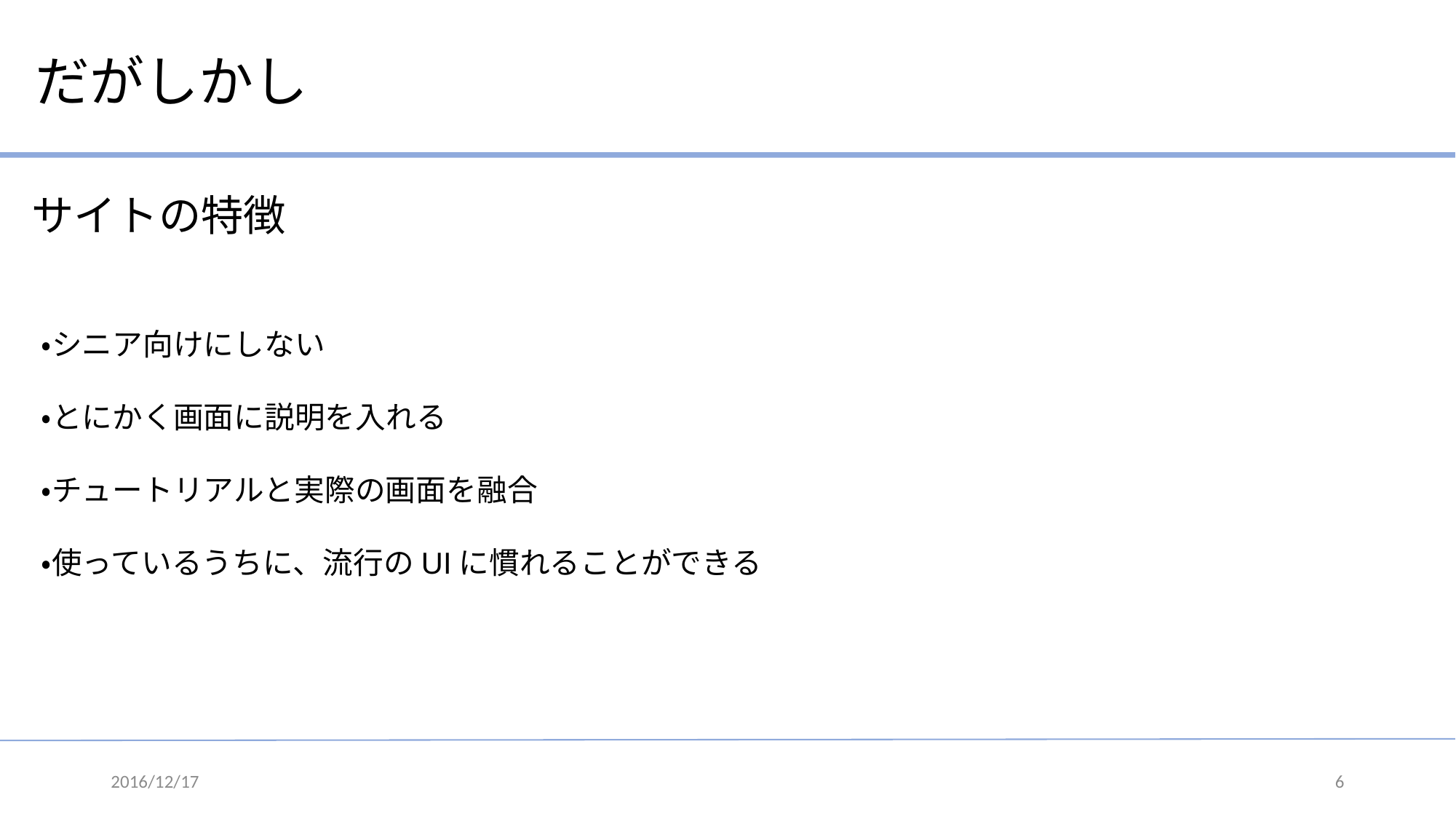

だがしかし

サイトの特徴
・シニア向けにしない
・とにかく画面に説明を入れる
・チュートリアルと実際の画面を融合
・使っているうちに、流行のUIに慣れることができる
2016/12/17
6